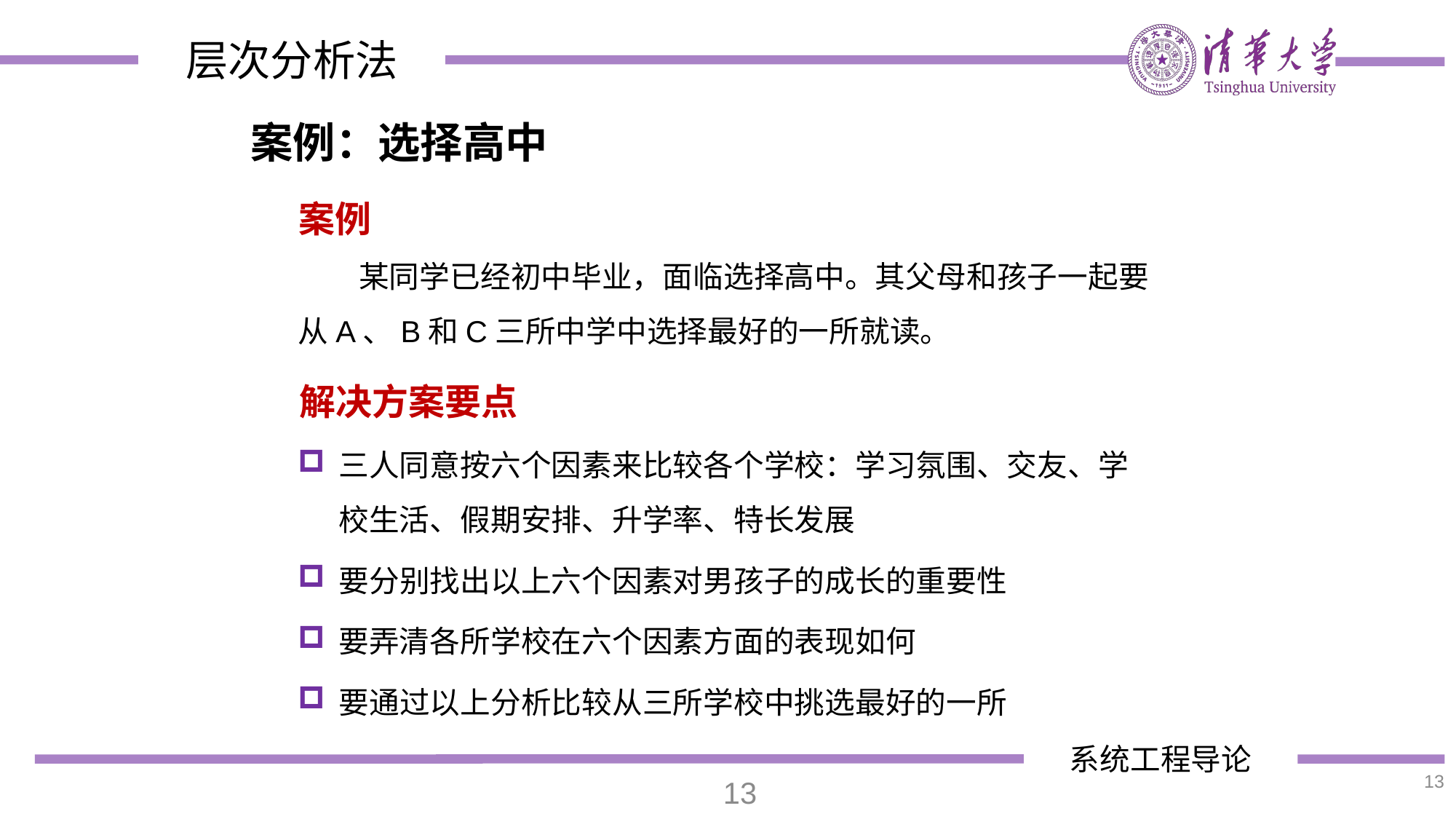

案例：选择高中
案例
        某同学已经初中毕业，面临选择高中。其父母和孩子一起要从A、B和C三所中学中选择最好的一所就读。
解决方案要点
三人同意按六个因素来比较各个学校：学习氛围、交友、学校生活、假期安排、升学率、特长发展
要分别找出以上六个因素对男孩子的成长的重要性
要弄清各所学校在六个因素方面的表现如何
要通过以上分析比较从三所学校中挑选最好的一所
13